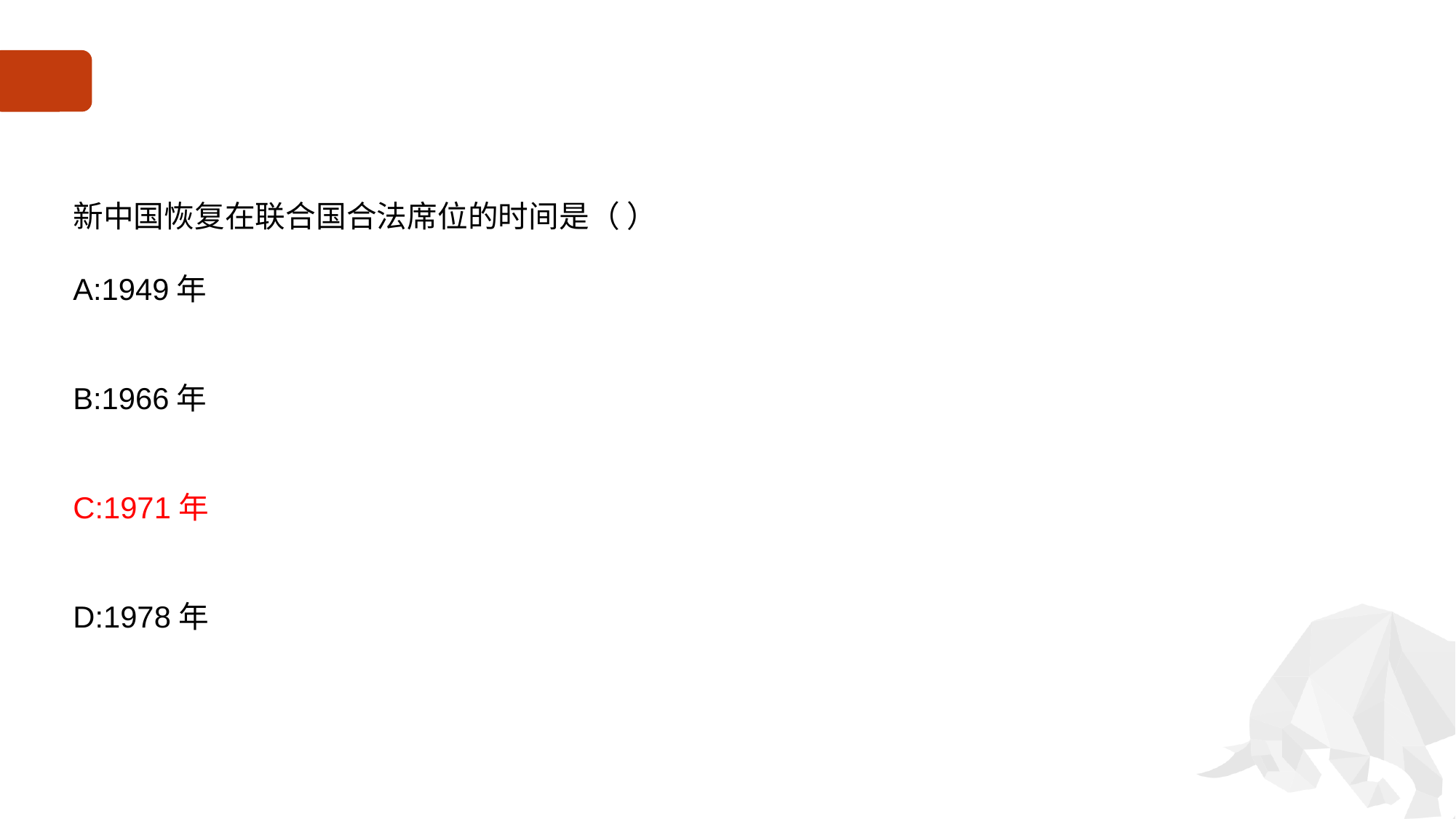

#
新中国恢复在联合国合法席位的时间是（ ）

A:1949年

B:1966年

C:1971年

D:1978年